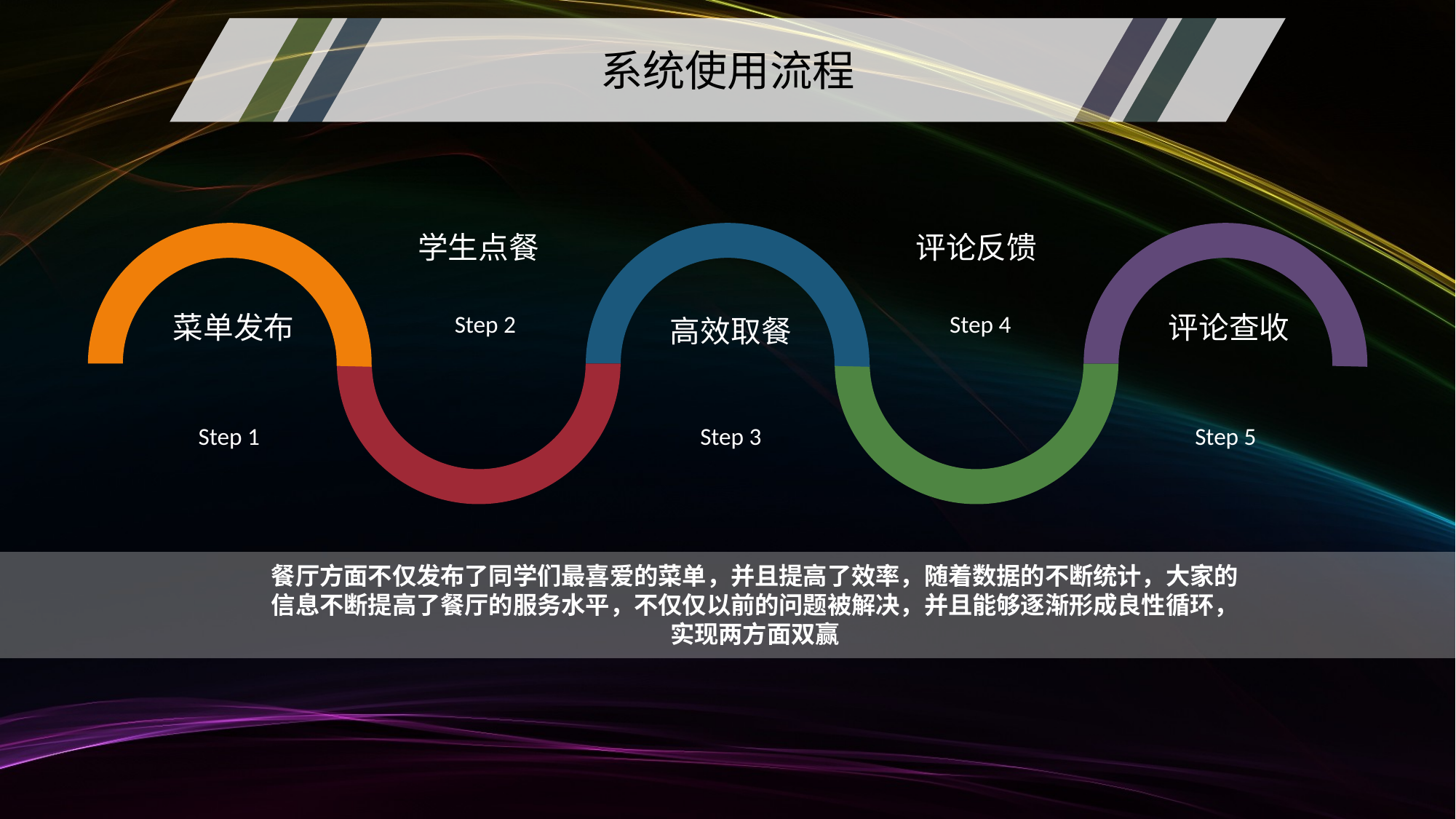

系统使用流程

学生点餐
评论反馈
菜单发布
Step 2
Step 4
评论查收
高效取餐
Step 1
Step 3
Step 5

餐厅方面不仅发布了同学们最喜爱的菜单，并且提高了效率，随着数据的不断统计，大家的信息不断提高了餐厅的服务水平，不仅仅以前的问题被解决，并且能够逐渐形成良性循环，实现两方面双赢